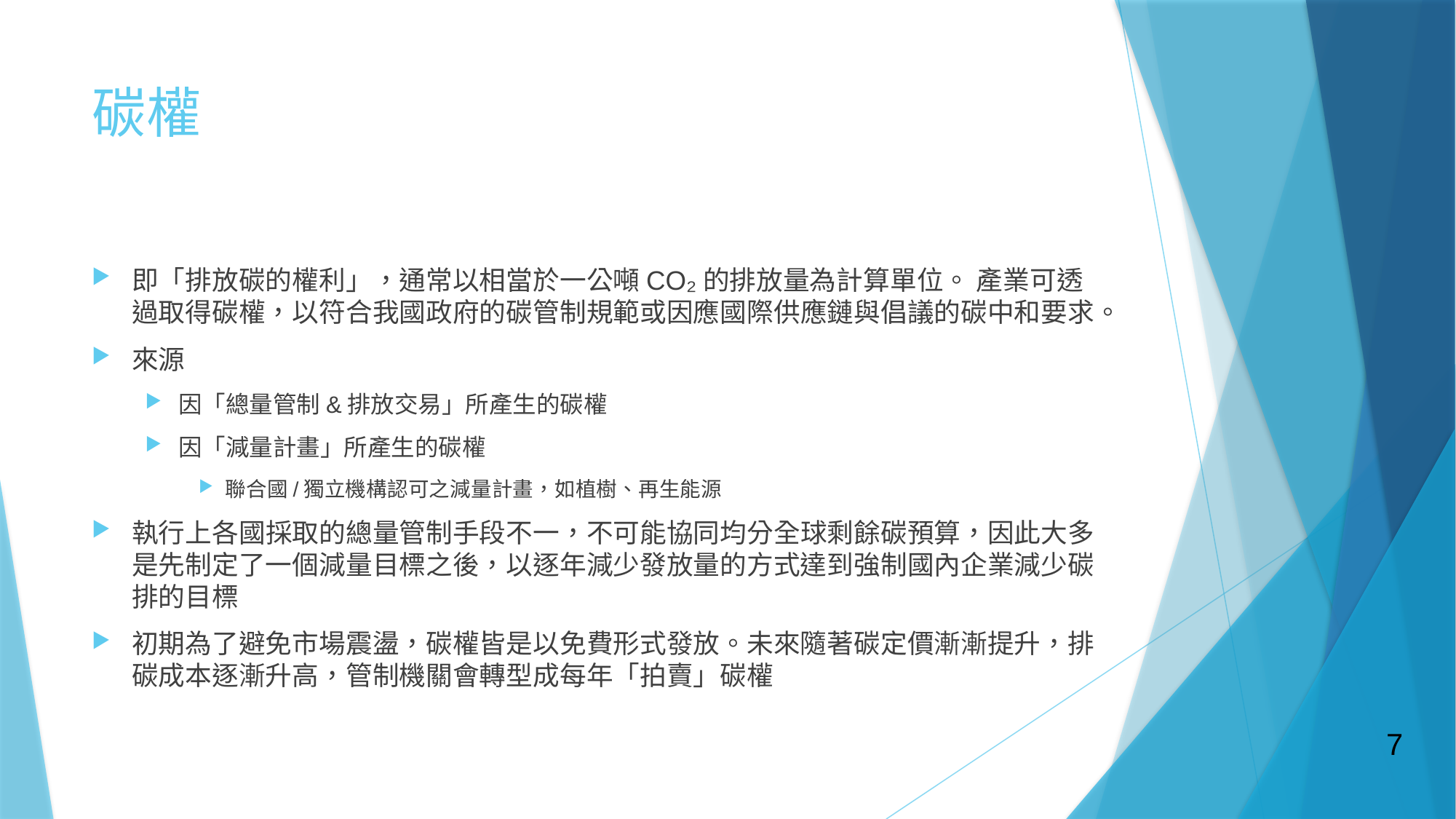

# 碳權
即「排放碳的權利」，通常以相當於一公噸CO₂的排放量為計算單位。 產業可透過取得碳權，以符合我國政府的碳管制規範或因應國際供應鏈與倡議的碳中和要求。
來源
因「總量管制&排放交易」所產生的碳權
因「減量計畫」所產生的碳權
聯合國/獨立機構認可之減量計畫，如植樹、再生能源
執行上各國採取的總量管制手段不一，不可能協同均分全球剩餘碳預算，因此大多是先制定了一個減量目標之後，以逐年減少發放量的方式達到強制國內企業減少碳排的目標
初期為了避免市場震盪，碳權皆是以免費形式發放。未來隨著碳定價漸漸提升，排碳成本逐漸升高，管制機關會轉型成每年「拍賣」碳權
7